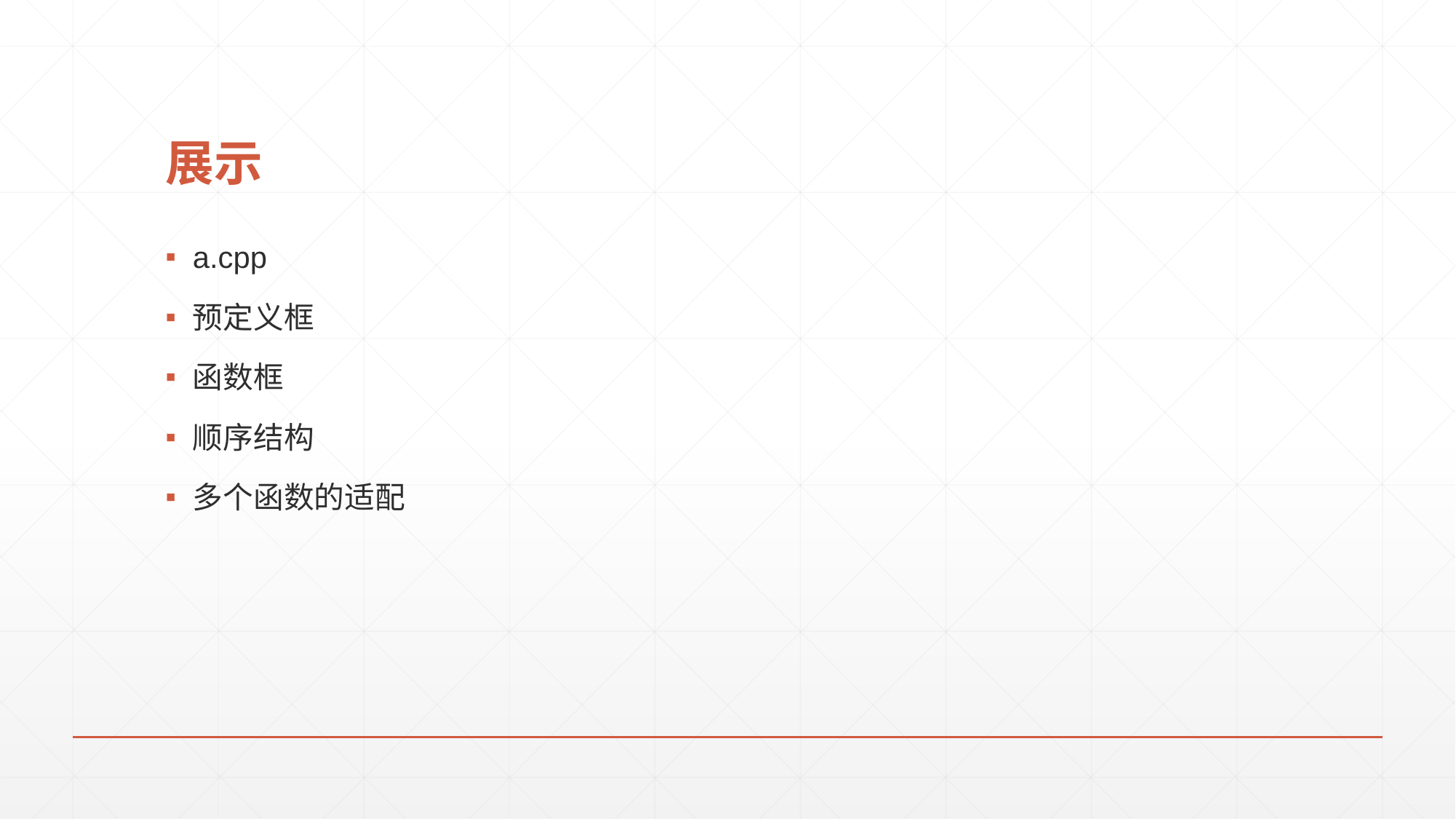

# 展示
a.cpp
预定义框
函数框
顺序结构
多个函数的适配